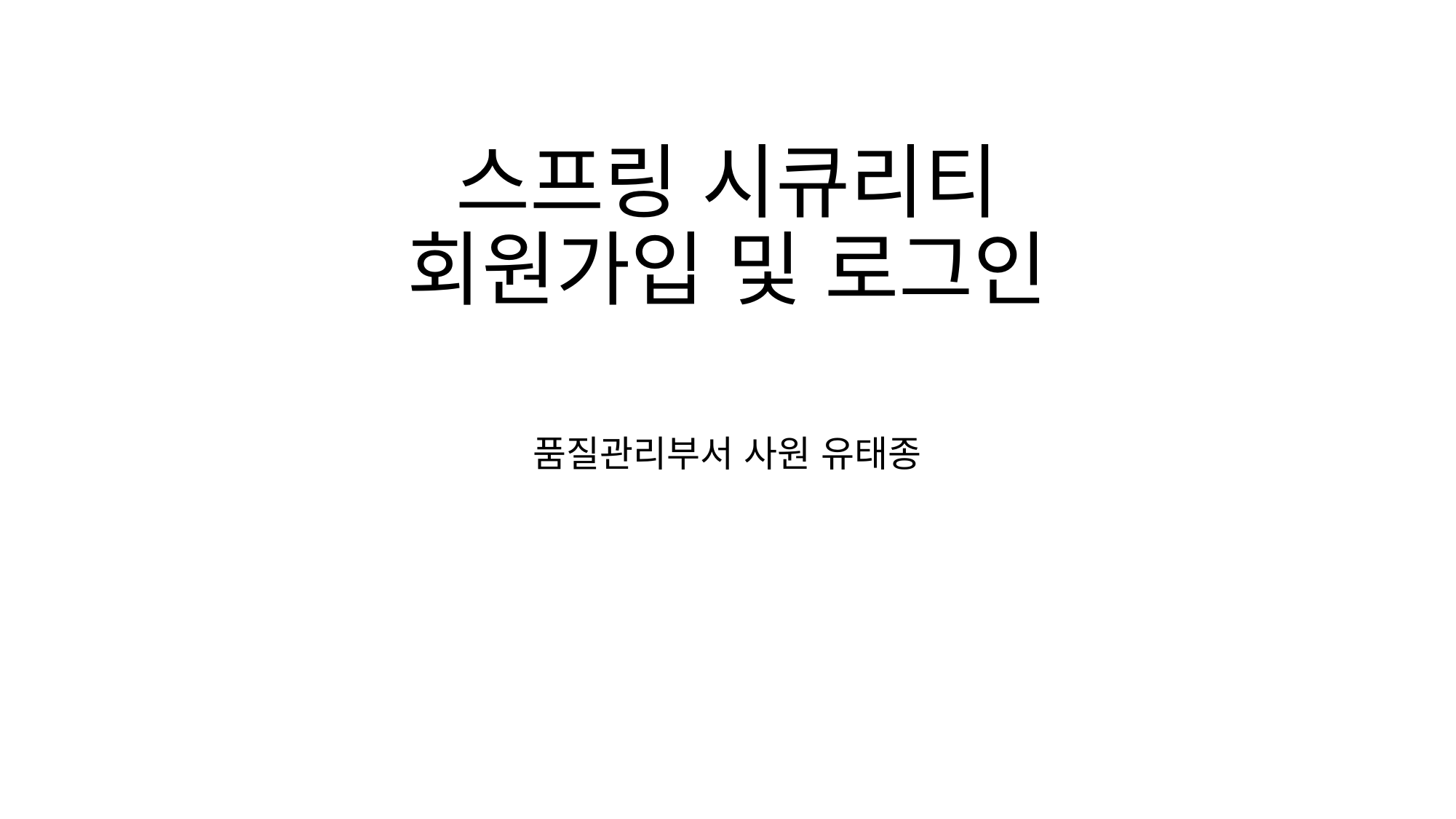

# 스프링 시큐리티 회원가입 및 로그인
품질관리부서 사원 유태종